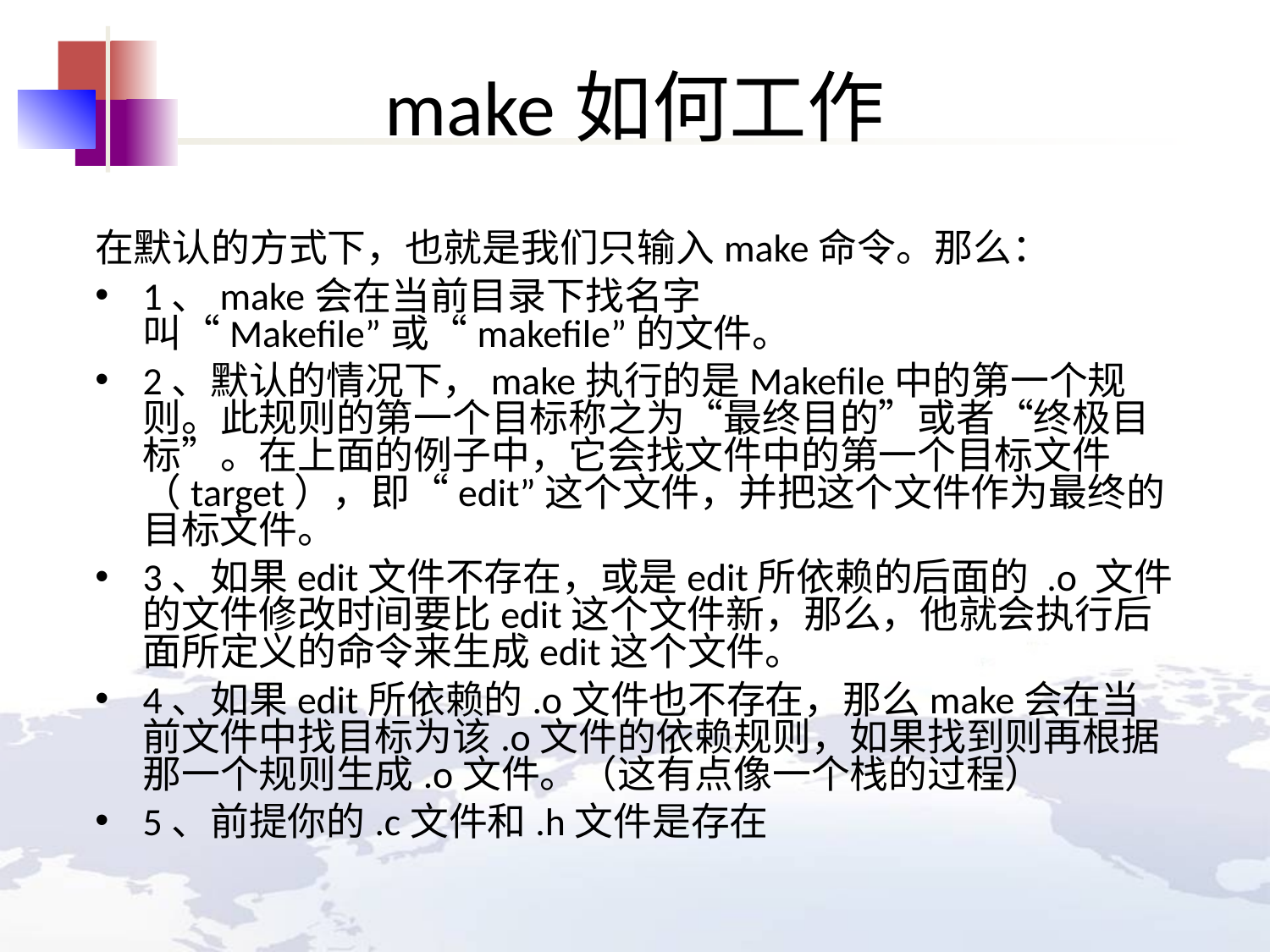

# make如何工作
在默认的方式下，也就是我们只输入make命令。那么：
1、make会在当前目录下找名字叫“Makefile”或“makefile”的文件。
2、默认的情况下，make执行的是Makefile中的第一个规则。此规则的第一个目标称之为“最终目的”或者“终极目标”。在上面的例子中，它会找文件中的第一个目标文件（target），即“edit”这个文件，并把这个文件作为最终的目标文件。
3、如果edit文件不存在，或是edit所依赖的后面的 .o 文件的文件修改时间要比edit这个文件新，那么，他就会执行后面所定义的命令来生成edit这个文件。
4、如果edit所依赖的.o文件也不存在，那么make会在当前文件中找目标为该.o文件的依赖规则，如果找到则再根据那一个规则生成.o文件。（这有点像一个栈的过程）
5、前提你的.c文件和.h文件是存在